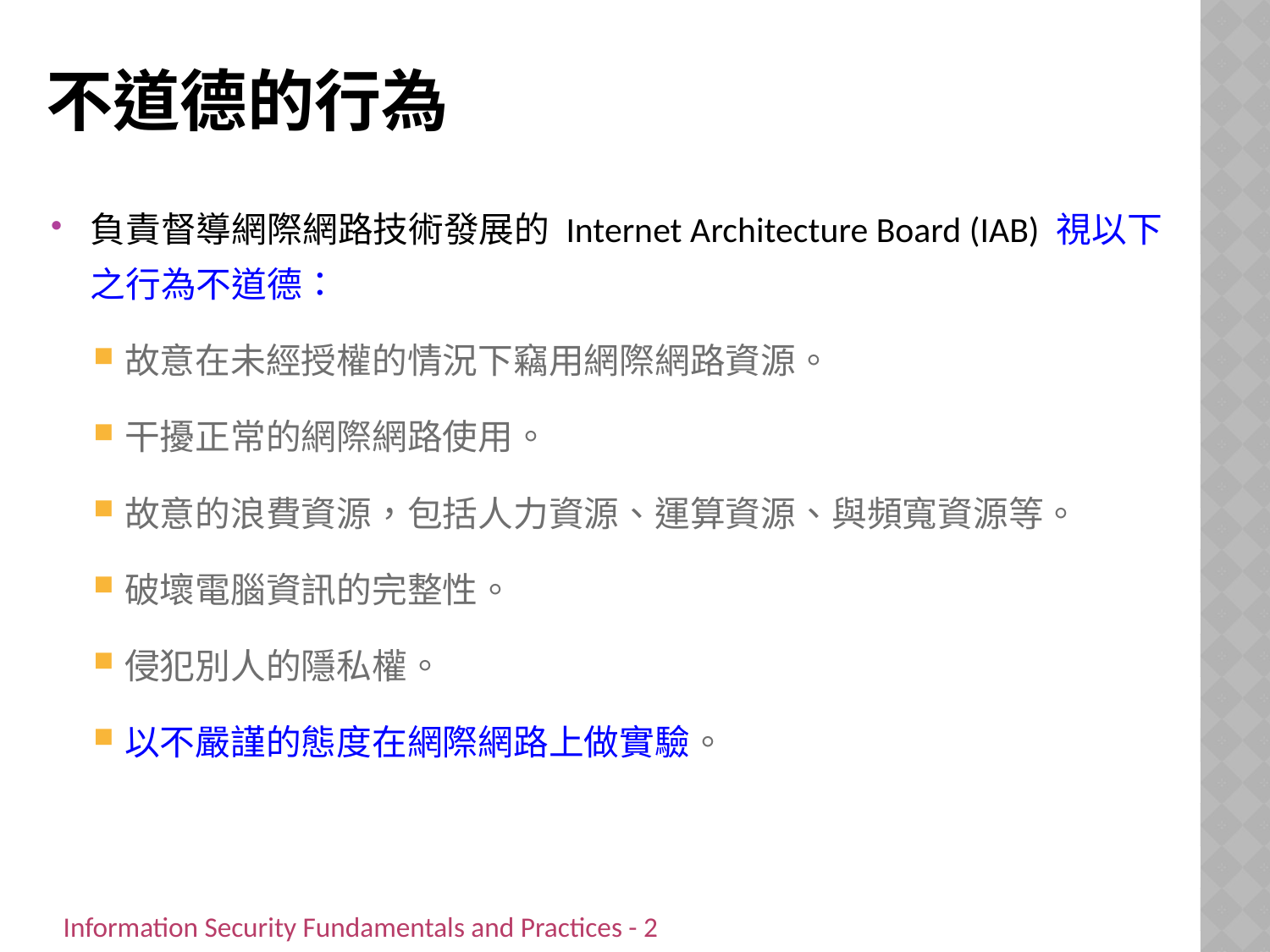

# 不道德的行為
負責督導網際網路技術發展的 Internet Architecture Board (IAB) 視以下之行為不道德：
故意在未經授權的情況下竊用網際網路資源。
干擾正常的網際網路使用。
故意的浪費資源，包括人力資源、運算資源、與頻寬資源等。
破壞電腦資訊的完整性。
侵犯別人的隱私權。
以不嚴謹的態度在網際網路上做實驗。